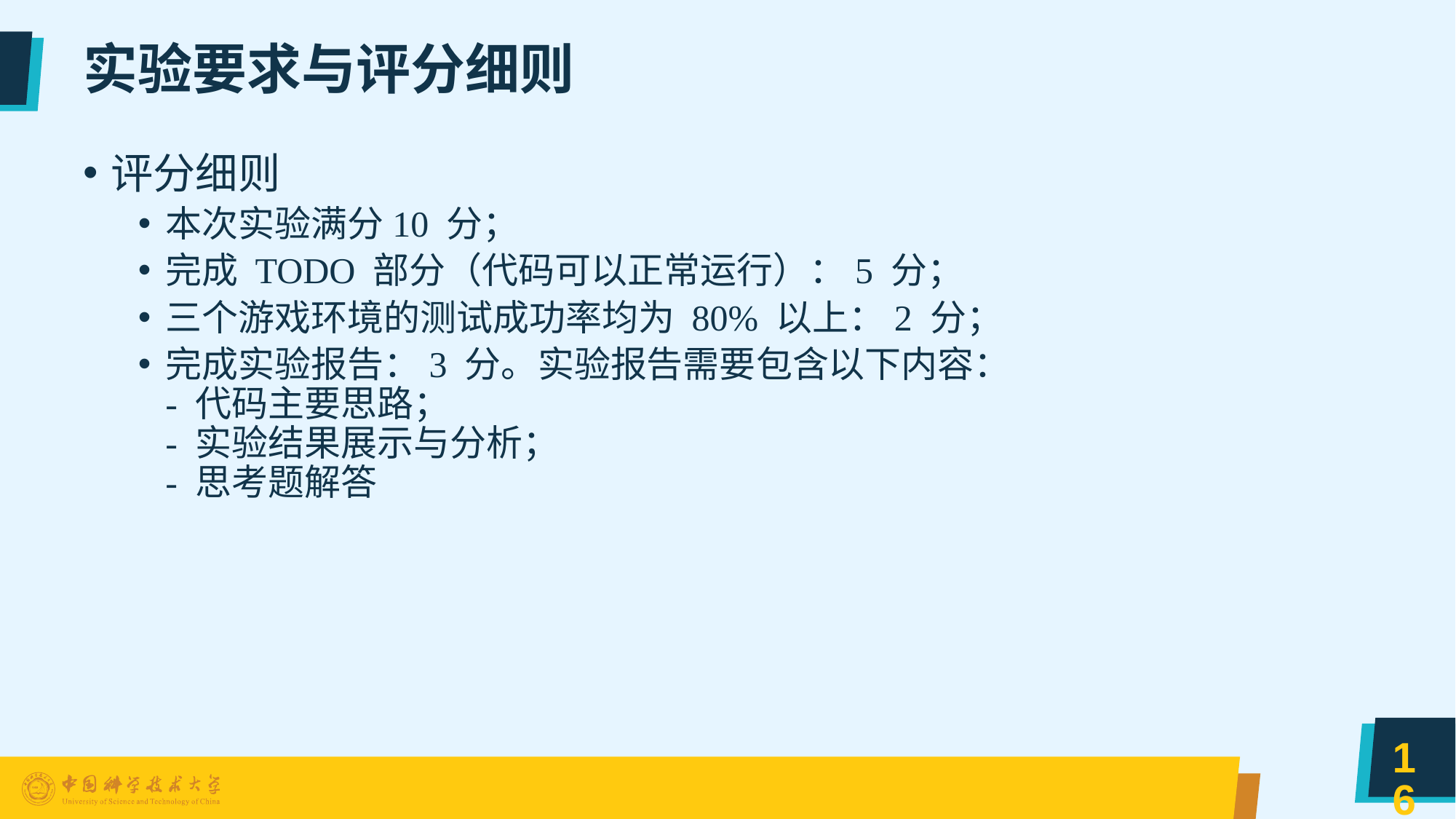

# 实验要求与评分细则
评分细则
本次实验满分10 分；
完成 TODO 部分（代码可以正常运行）：5 分；
三个游戏环境的测试成功率均为 80% 以上：2 分；
完成实验报告：3 分。实验报告需要包含以下内容：
- 代码主要思路；
- 实验结果展示与分析；
- 思考题解答
16